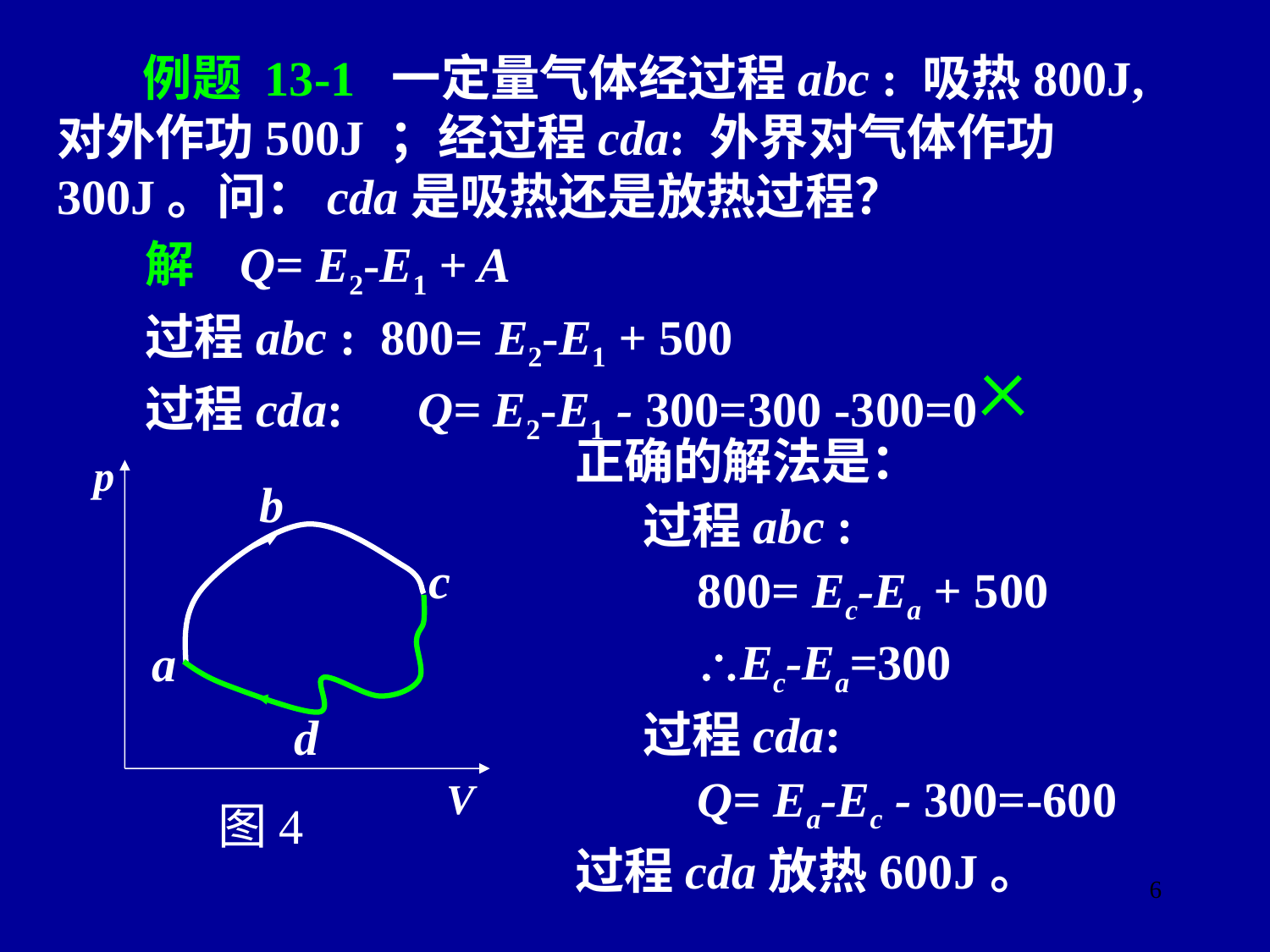

例题 13-1  一定量气体经过程abc : 吸热800J,对外作功500J ；经过程cda: 外界对气体作功300J。问：cda是吸热还是放热过程？
      解   Q= E2-E1 + A
      过程abc :  800= E2-E1 + 500
      过程cda:      Q= E2-E1 - 300=300 -300=0

正确的解法是：
     过程abc :
          800= Ec-Ea + 500
          ∴Ec-Ea=300
     过程cda:
          Q= Ea-Ec - 300=-600
过程cda放热600J。
p

V
图4
b

c
a

d
6